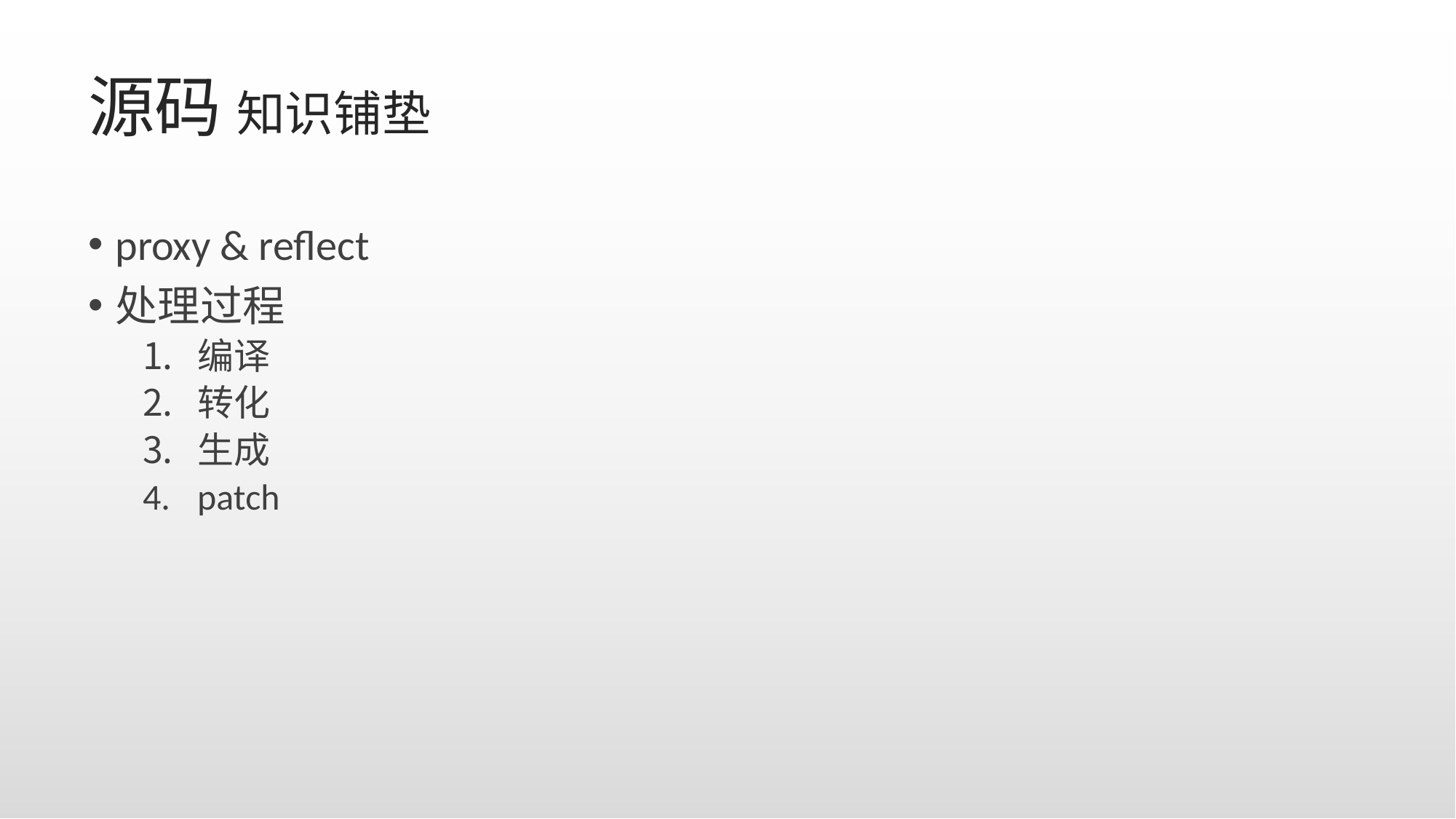

# 源码 知识铺垫
proxy & reflect
处理过程
编译
转化
生成
patch